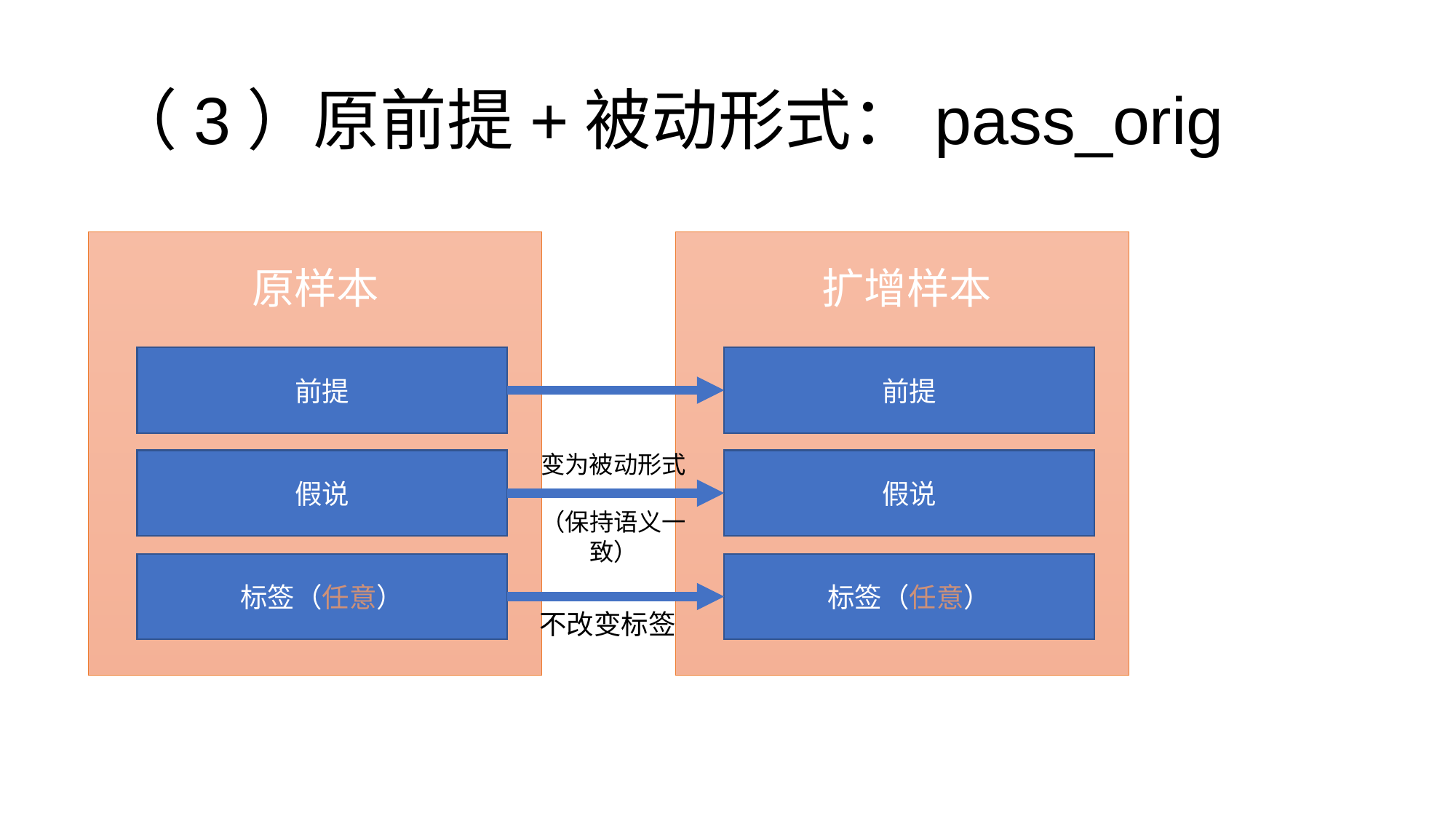

# （3）原前提+被动形式：pass_orig

原样本
前提
假说
标签（任意）

扩增样本
前提
假说
标签（任意）
变为被动形式

（保持语义一致）
不改变标签